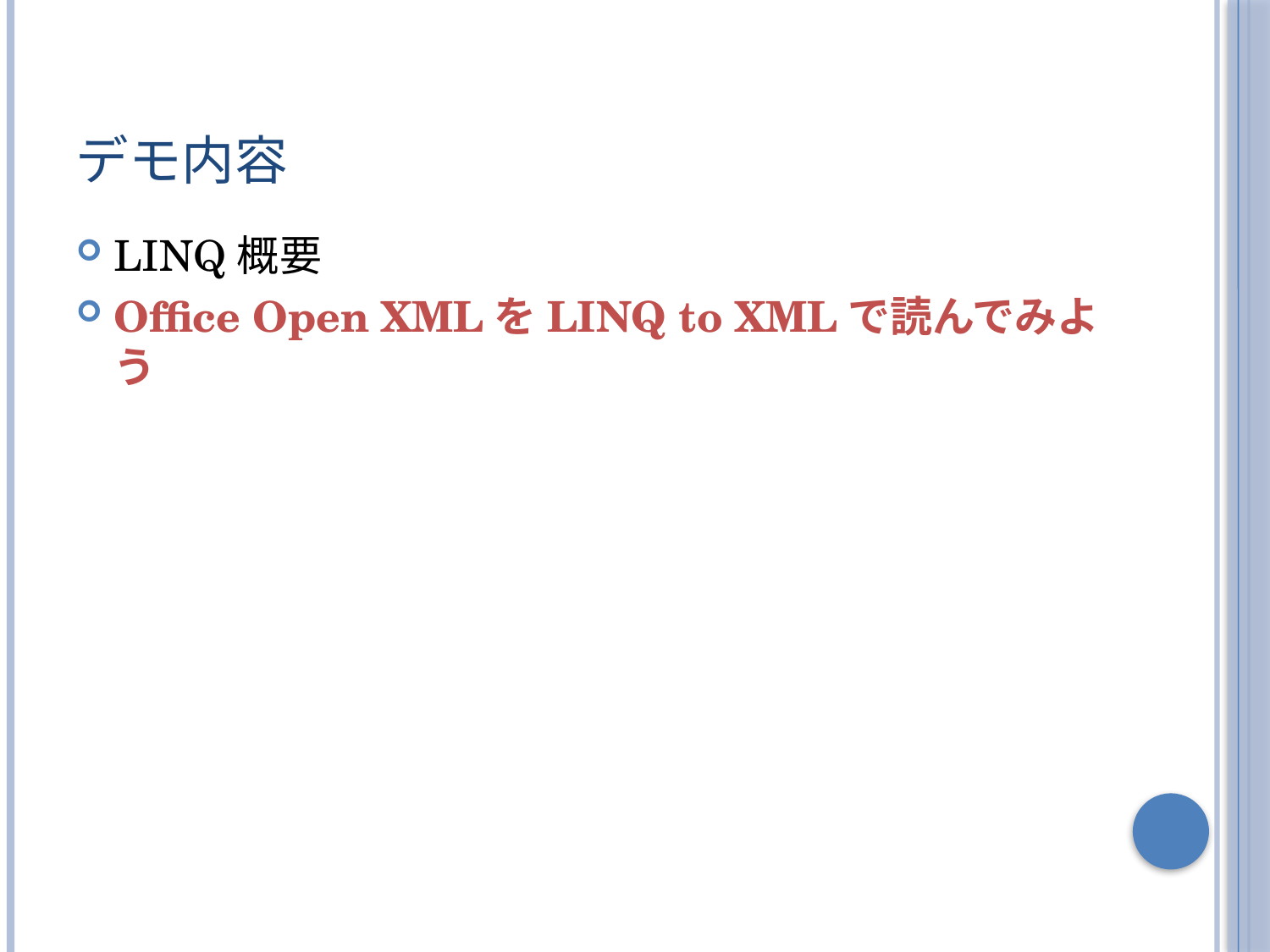

# デモ内容
LINQ概要
Office Open XMLをLINQ to XMLで読んでみよう